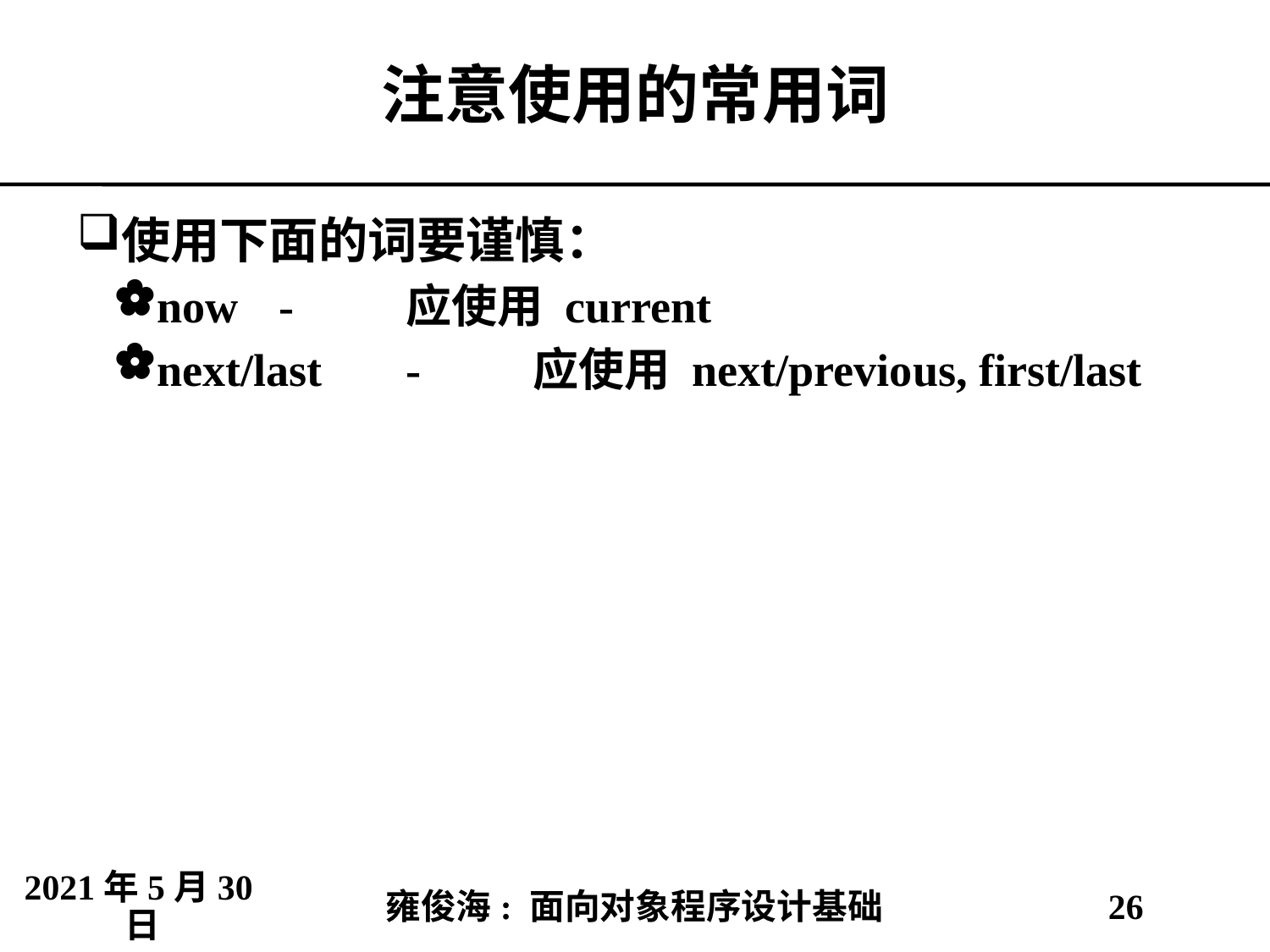

# 注意使用的常用词

使用下面的词要谨慎：
now	- 	应使用 current
next/last	-	应使用 next/previous, first/last
2021年5月30日
雍俊海: 面向对象程序设计基础
26